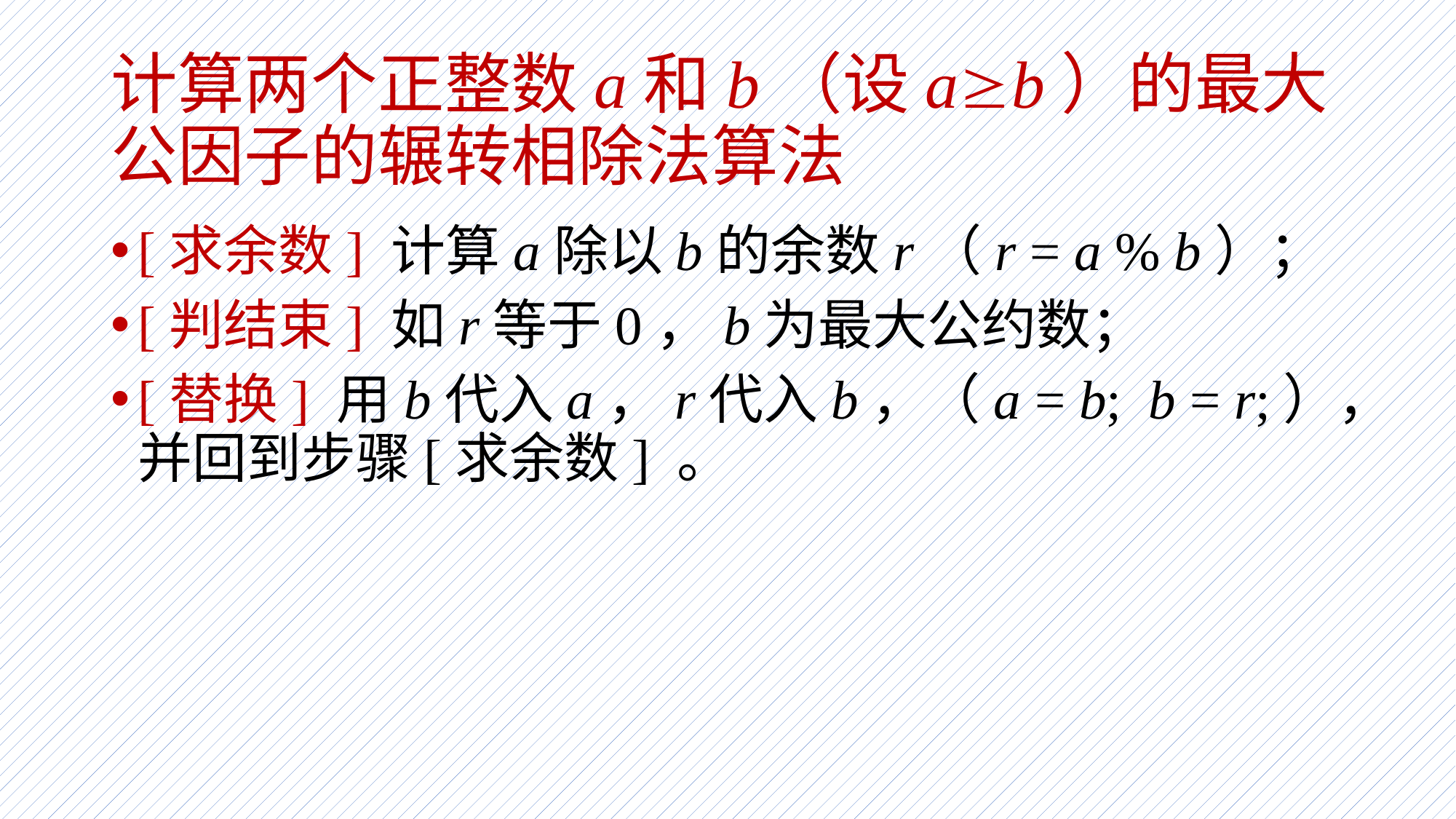

# 计算两个正整数a和b（设a≥b）的最大公因子的辗转相除法算法
[求余数] 计算a除以b的余数r（r = a % b）；
[判结束] 如r等于0，b为最大公约数；
[替换] 用b代入a，r代入b，（a = b;  b = r;），并回到步骤[求余数] 。